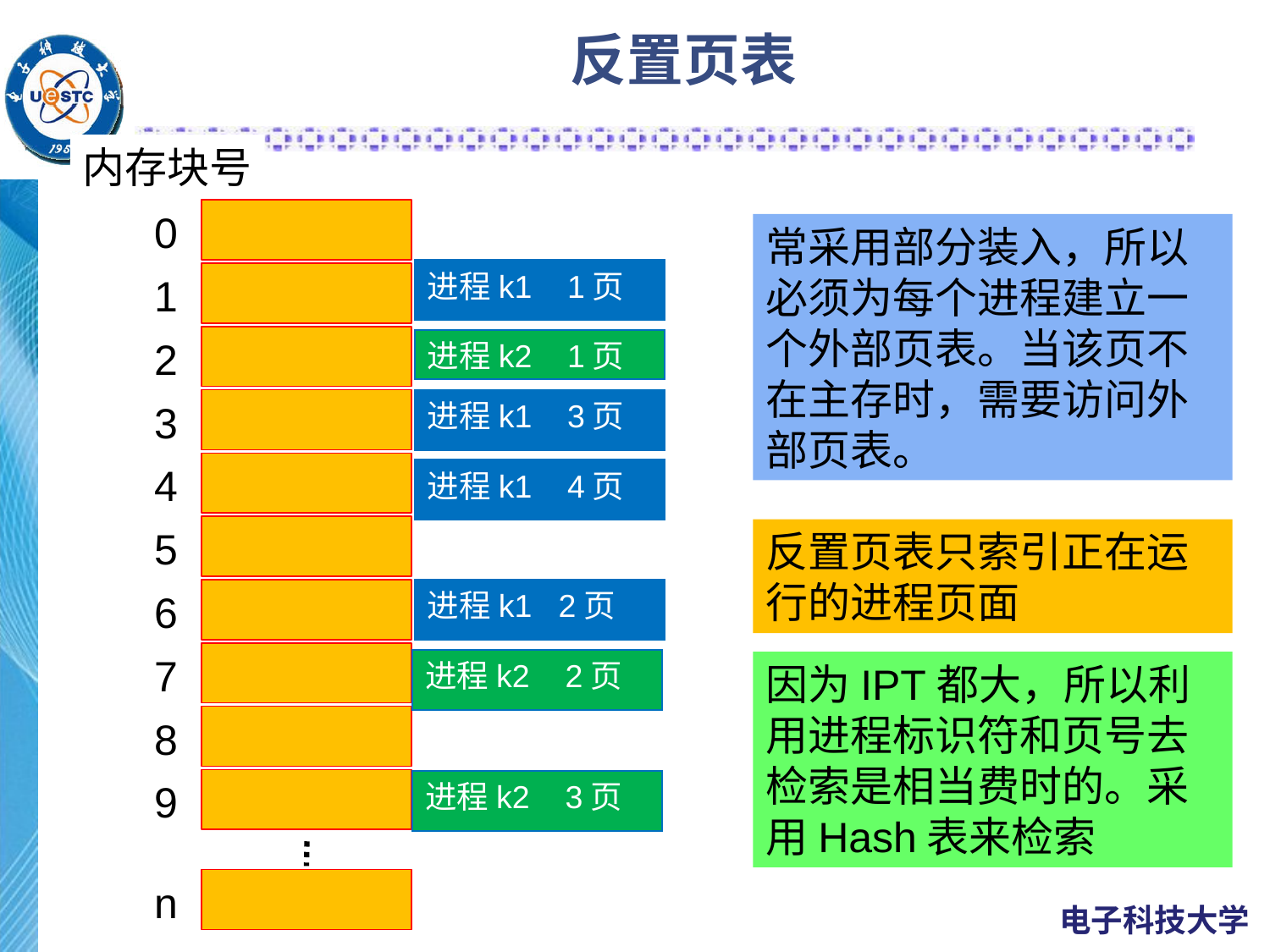

# 反置页表
内存块号
0

1

2

3

4

5

6

7

8

9

n

常采用部分装入，所以必须为每个进程建立一个外部页表。当该页不在主存时，需要访问外部页表。
进程k1    1页
进程k2    1页
进程k1    3页
进程k1    4页
反置页表只索引正在运行的进程页面
进程k1   2页
进程k2    2页
因为IPT都大，所以利用进程标识符和页号去检索是相当费时的。采用Hash表来检索
进程k2    3页